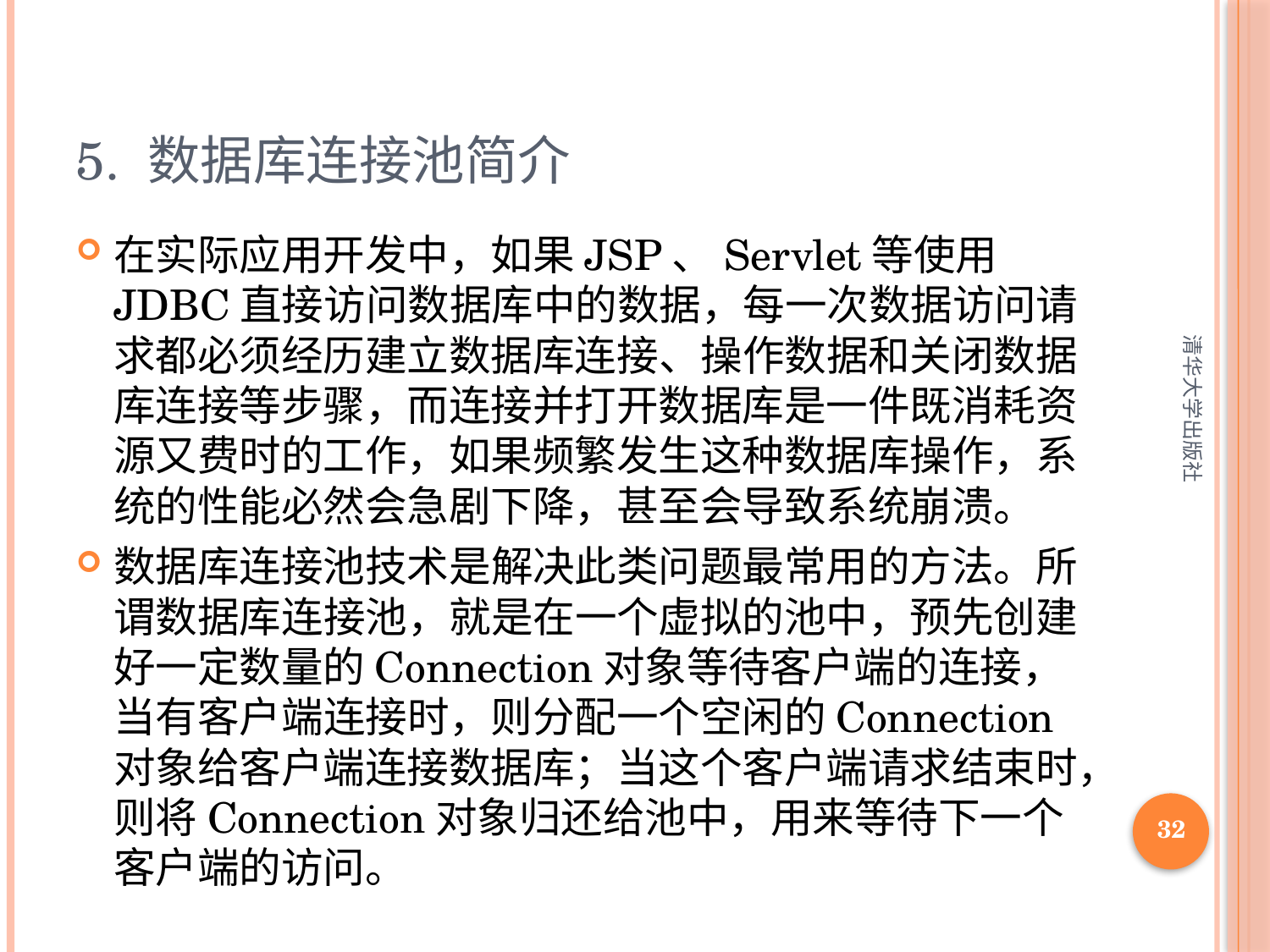

# 5. 数据库连接池简介
在实际应用开发中，如果JSP、Servlet等使用JDBC直接访问数据库中的数据，每一次数据访问请求都必须经历建立数据库连接、操作数据和关闭数据库连接等步骤，而连接并打开数据库是一件既消耗资源又费时的工作，如果频繁发生这种数据库操作，系统的性能必然会急剧下降，甚至会导致系统崩溃。
数据库连接池技术是解决此类问题最常用的方法。所谓数据库连接池，就是在一个虚拟的池中，预先创建好一定数量的Connection对象等待客户端的连接，当有客户端连接时，则分配一个空闲的Connection对象给客户端连接数据库；当这个客户端请求结束时，则将Connection对象归还给池中，用来等待下一个客户端的访问。
清华大学出版社
32